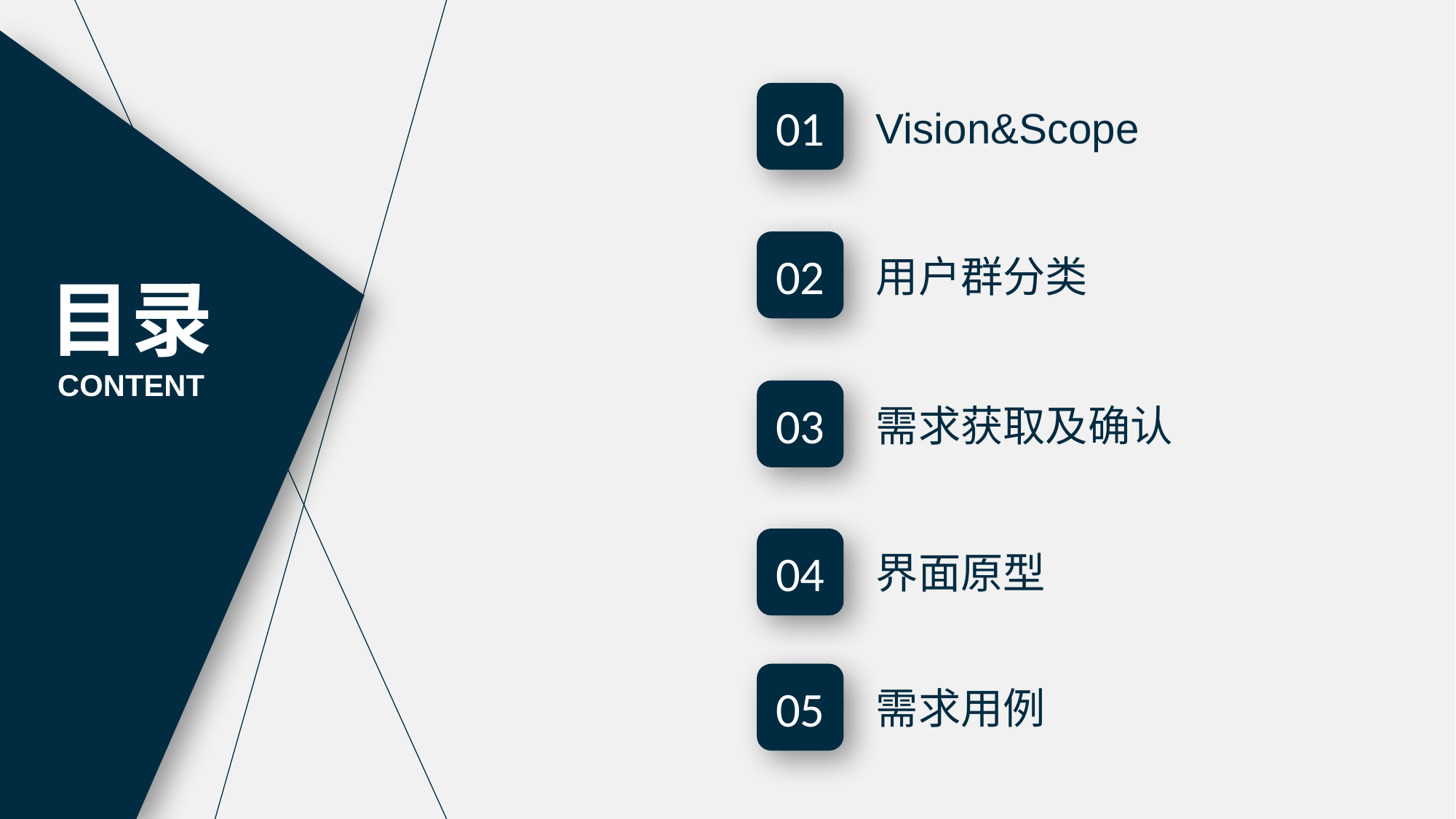

01
Vision&Scope

02
用户群分类
目录
CONTENT

03
需求获取及确认

04
界面原型

05
需求用例